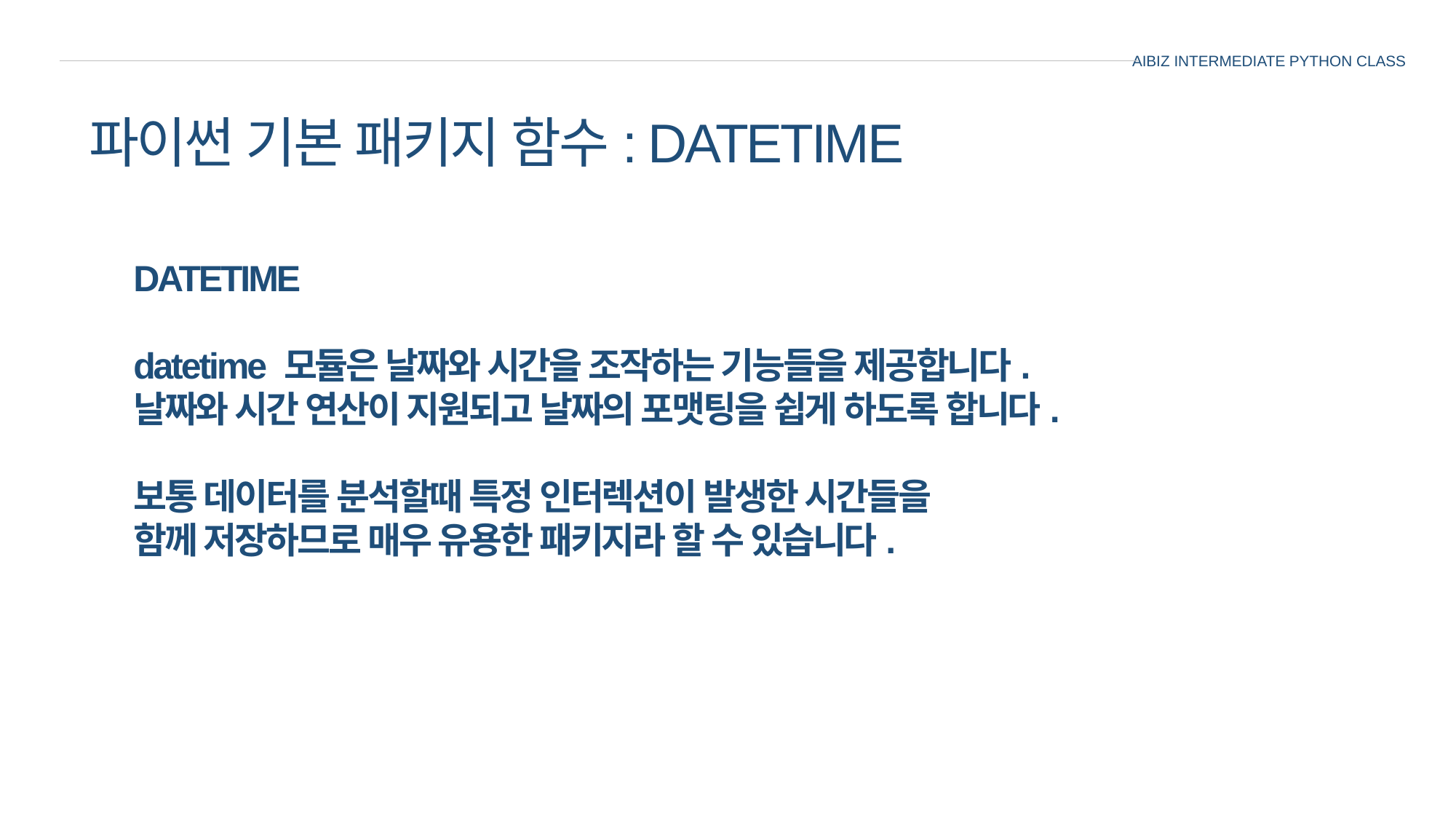

AIBIZ INTERMEDIATE PYTHON CLASS
파이썬 기본 패키지 함수: DATETIME
DATETIME

datetime 모듈은 날짜와 시간을 조작하는 기능들을 제공합니다.
날짜와 시간 연산이 지원되고 날짜의 포맷팅을 쉽게 하도록 합니다.

보통 데이터를 분석할때 특정 인터렉션이 발생한 시간들을
함께 저장하므로 매우 유용한 패키지라 할 수 있습니다.